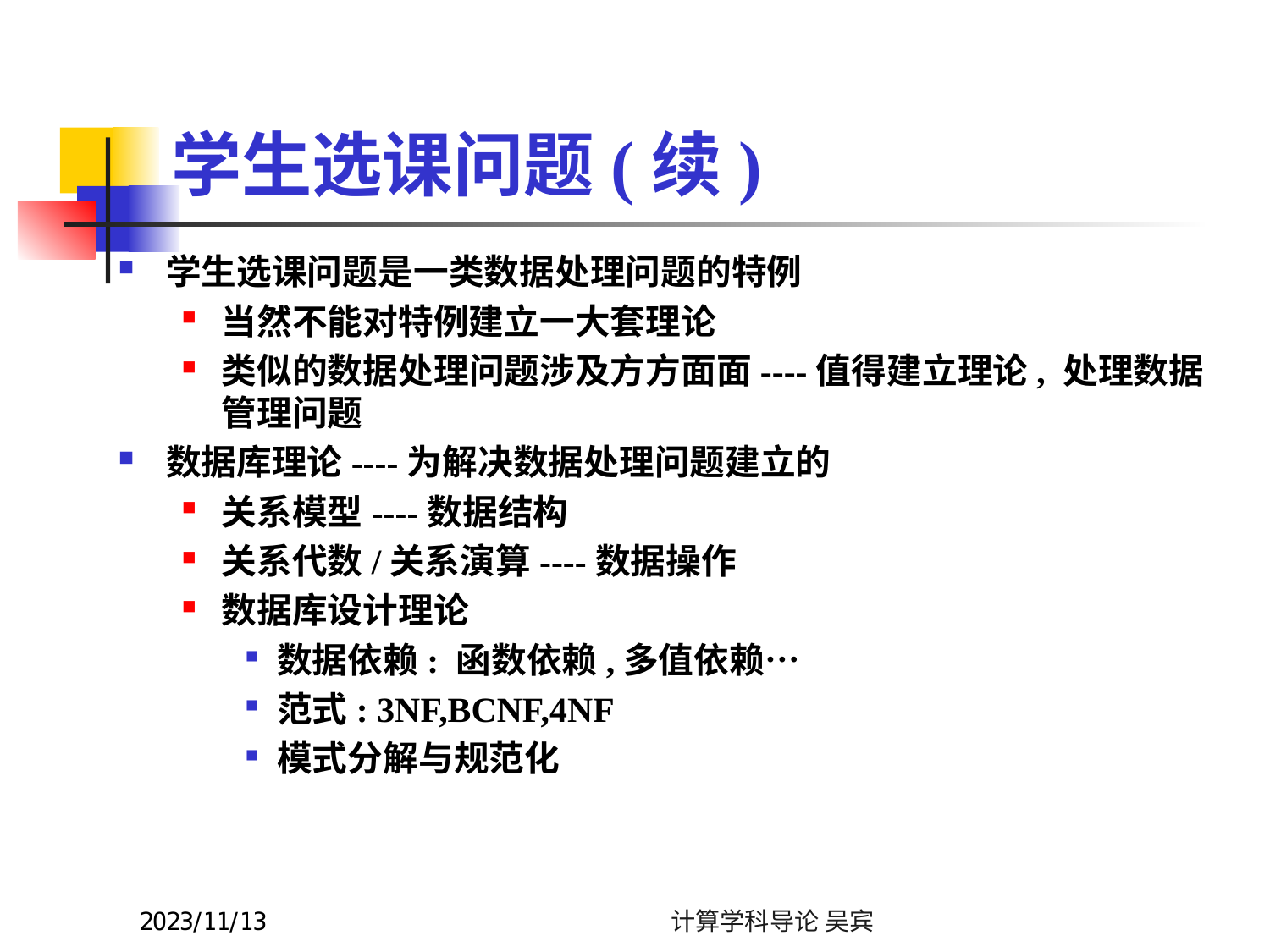

# 学生选课问题(续)
学生选课问题是一类数据处理问题的特例
当然不能对特例建立一大套理论
类似的数据处理问题涉及方方面面----值得建立理论, 处理数据管理问题
数据库理论----为解决数据处理问题建立的
关系模型----数据结构
关系代数/关系演算----数据操作
数据库设计理论
数据依赖: 函数依赖,多值依赖…
范式: 3NF,BCNF,4NF
模式分解与规范化
2023/11/13
计算学科导论 吴宾